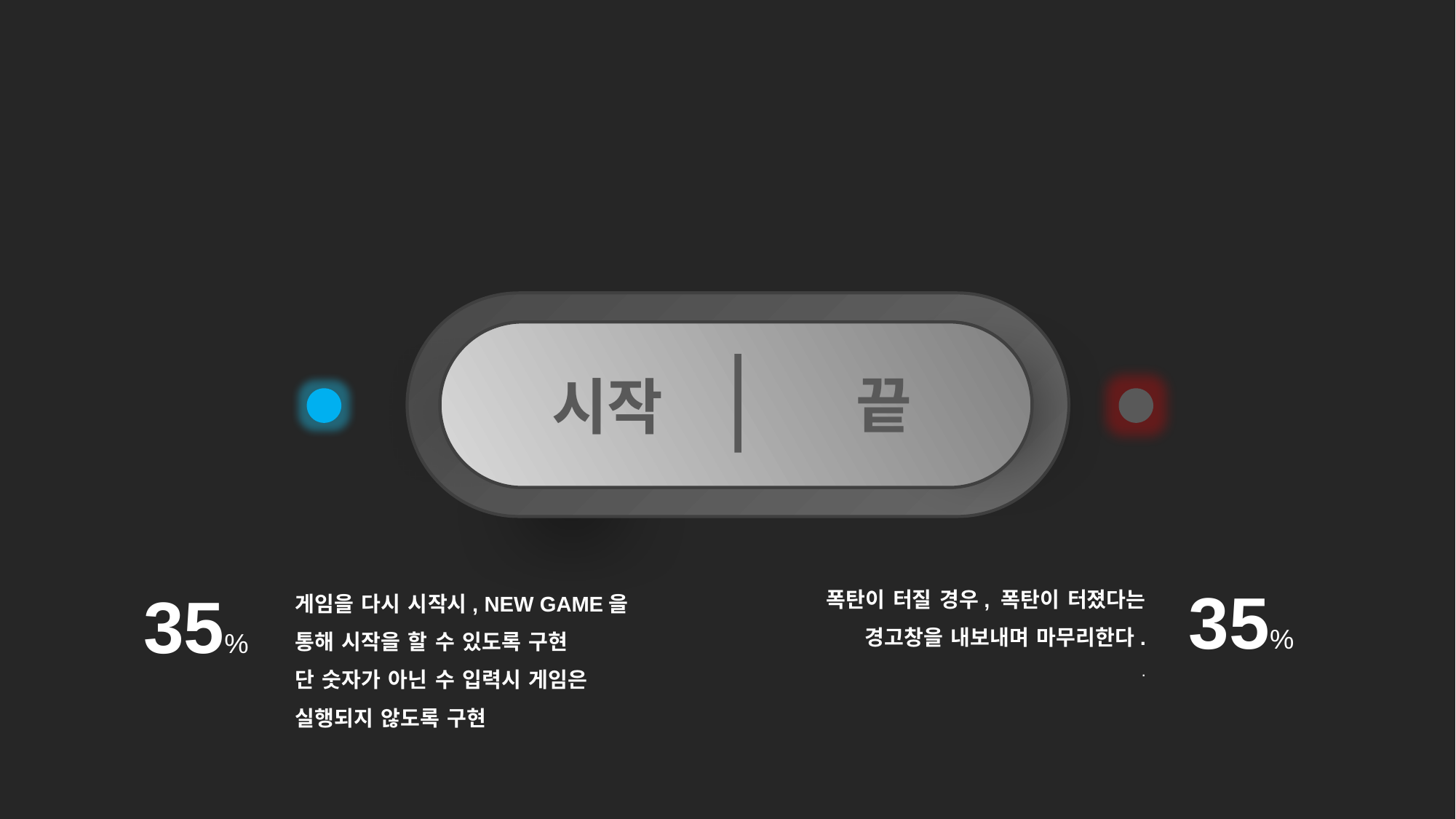

끝
시작

35%
35%
폭탄이 터질 경우, 폭탄이 터졌다는 경고창을 내보내며 마무리한다.
.
게임을 다시 시작시, NEW GAME을 통해 시작을 할 수 있도록 구현
단 숫자가 아닌 수 입력시 게임은 실행되지 않도록 구현